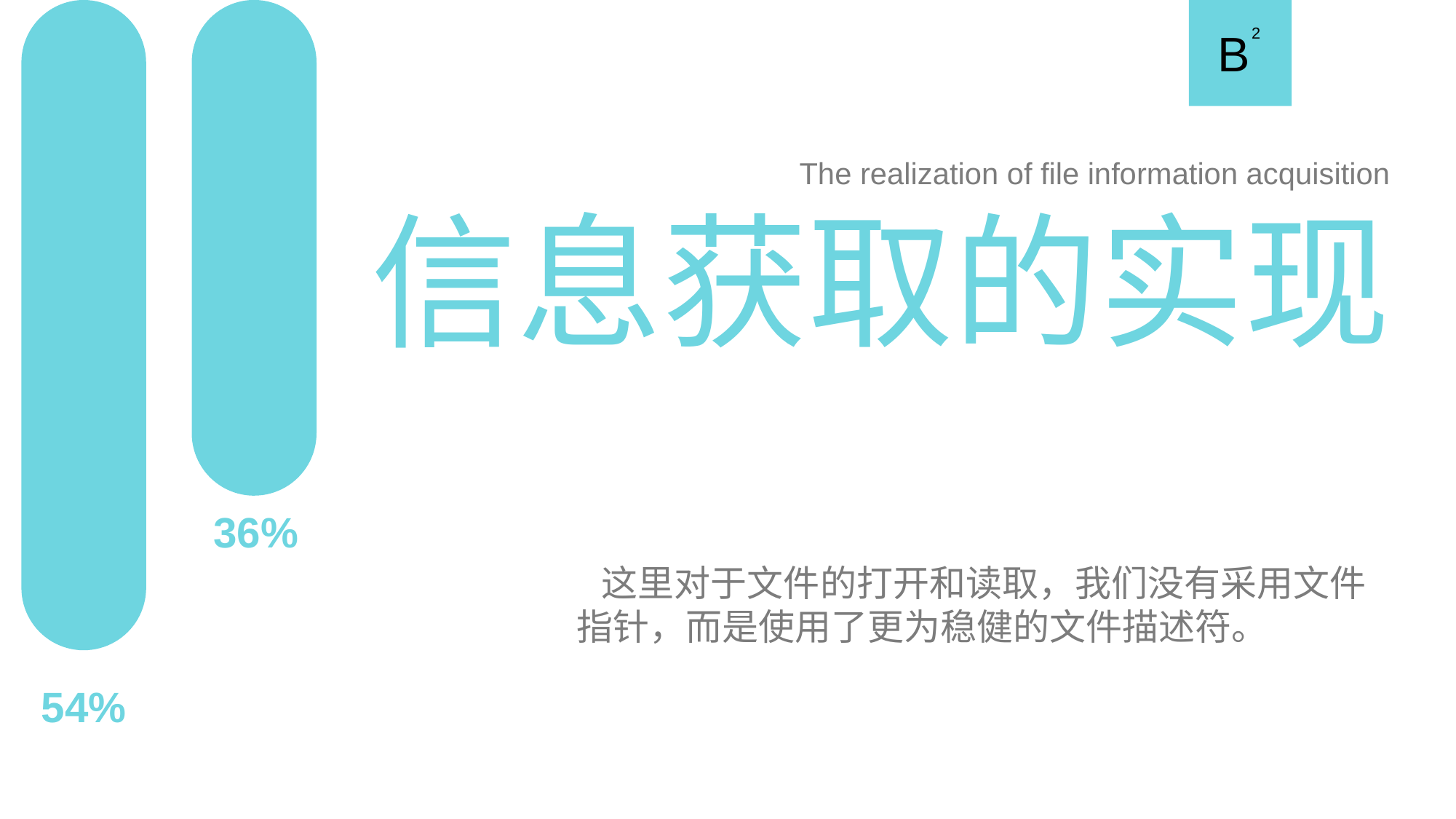

B
2
The realization of file information acquisition
信息获取的实现
36%
  这里对于文件的打开和读取，我们没有采用文件指针，而是使用了更为稳健的文件描述符。

54%